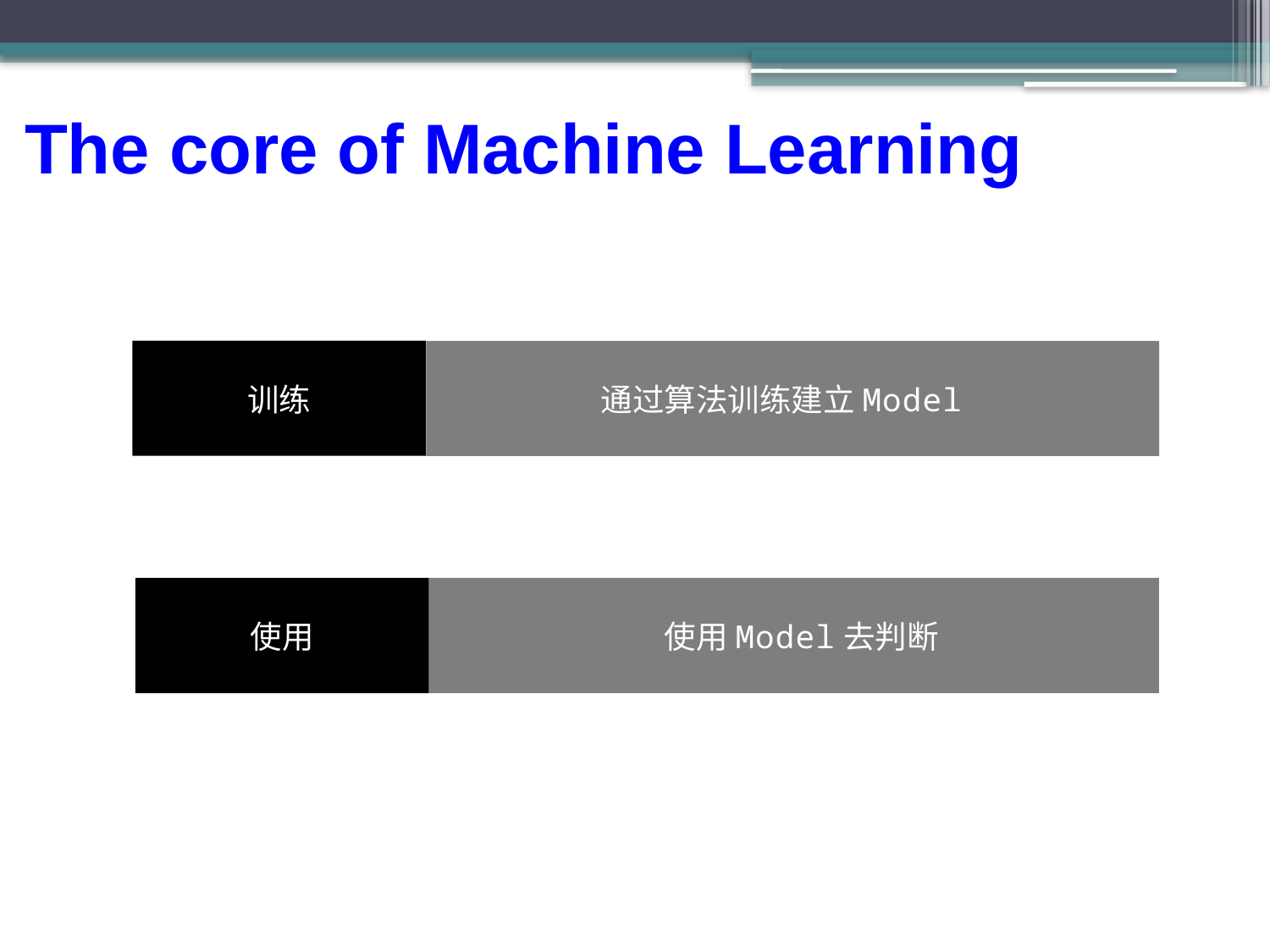

The core of Machine Learning

训练

通过算法训练建立Model

使用

使用Model去判断